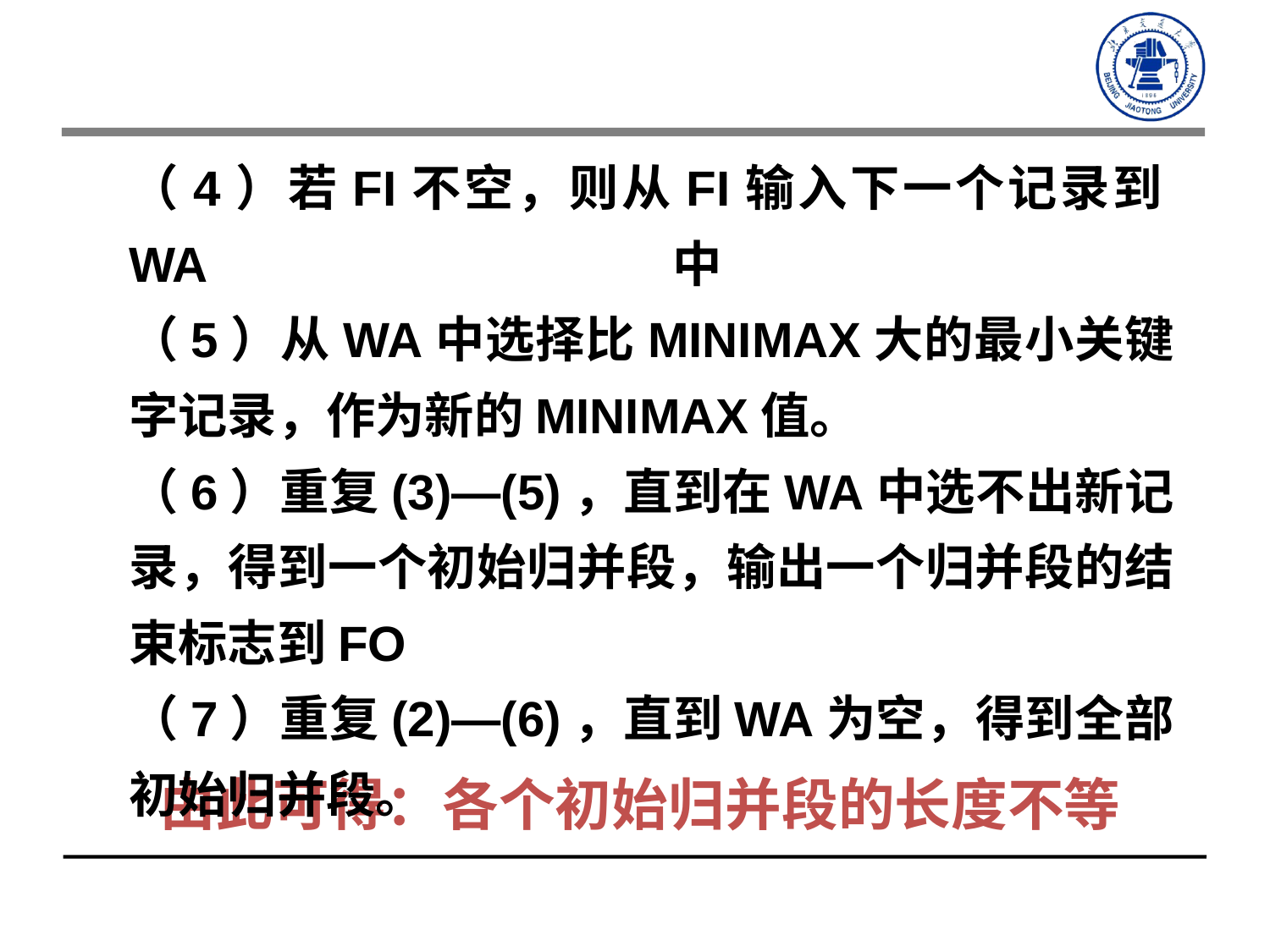

（4）若FI不空，则从FI输入下一个记录到WA中
（5）从WA中选择比MINIMAX大的最小关键字记录，作为新的MINIMAX值。
（6）重复(3)—(5)，直到在WA中选不出新记录，得到一个初始归并段，输出一个归并段的结束标志到FO
（7）重复(2)—(6)，直到WA为空，得到全部初始归并段。
# 由此可得：各个初始归并段的长度不等